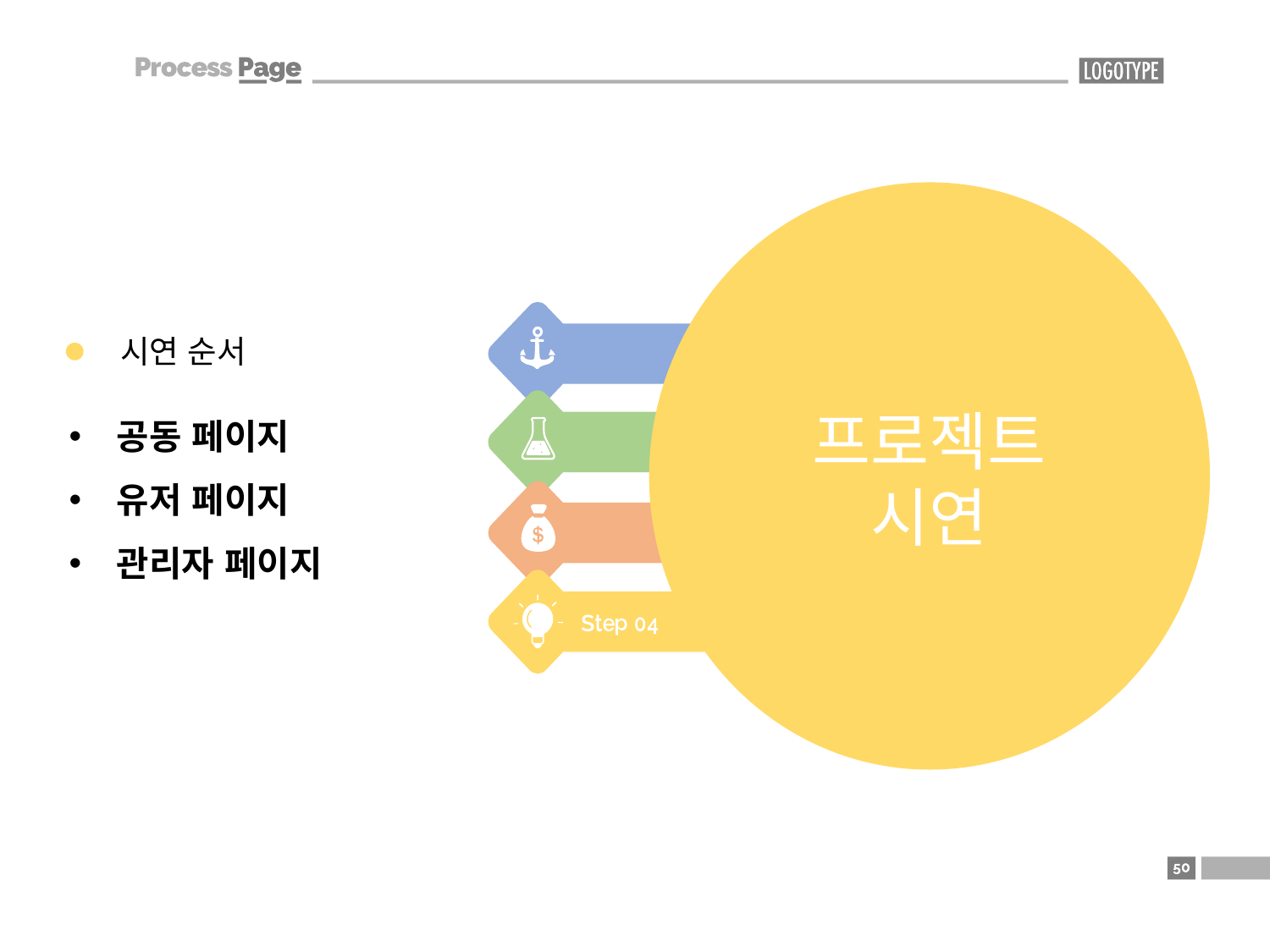

프로젝트 시연

시연 순서

공동 페이지
유저 페이지
관리자 페이지